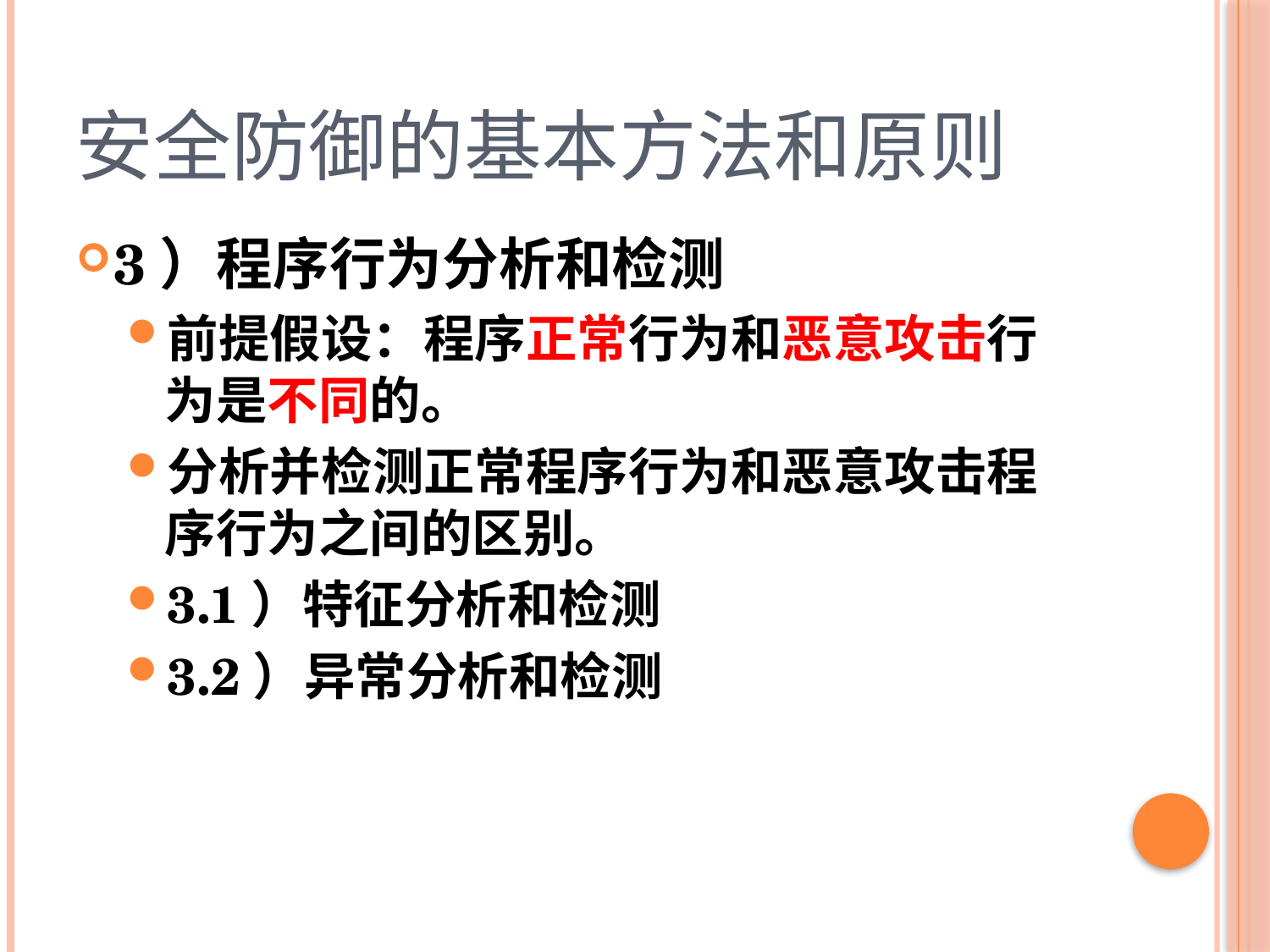

# 安全防御的基本方法和原则
3）程序行为分析和检测
前提假设：程序正常行为和恶意攻击行为是不同的。
分析并检测正常程序行为和恶意攻击程序行为之间的区别。
3.1）特征分析和检测
3.2）异常分析和检测